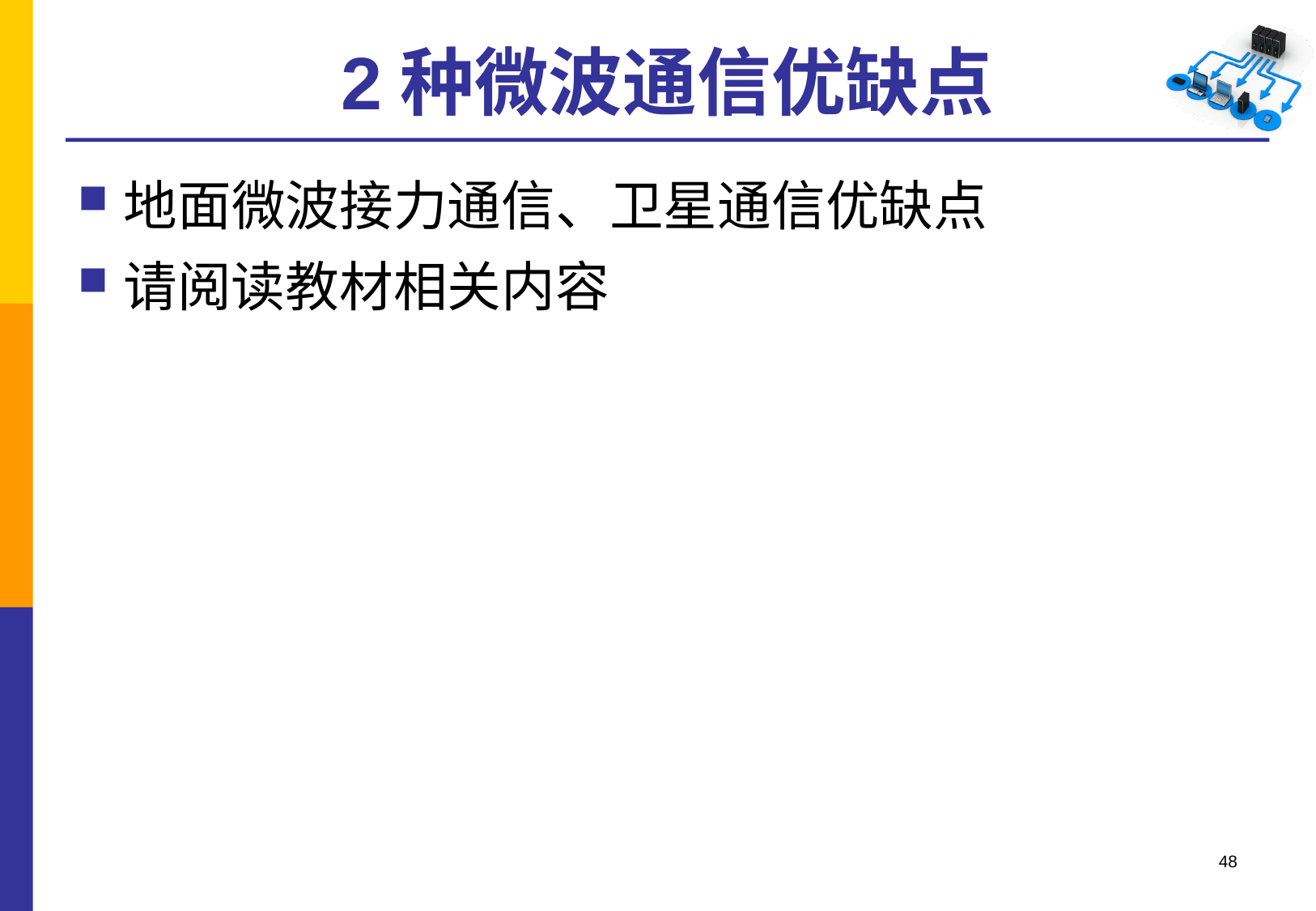

# 2种微波通信优缺点
地面微波接力通信、卫星通信优缺点
请阅读教材相关内容
48